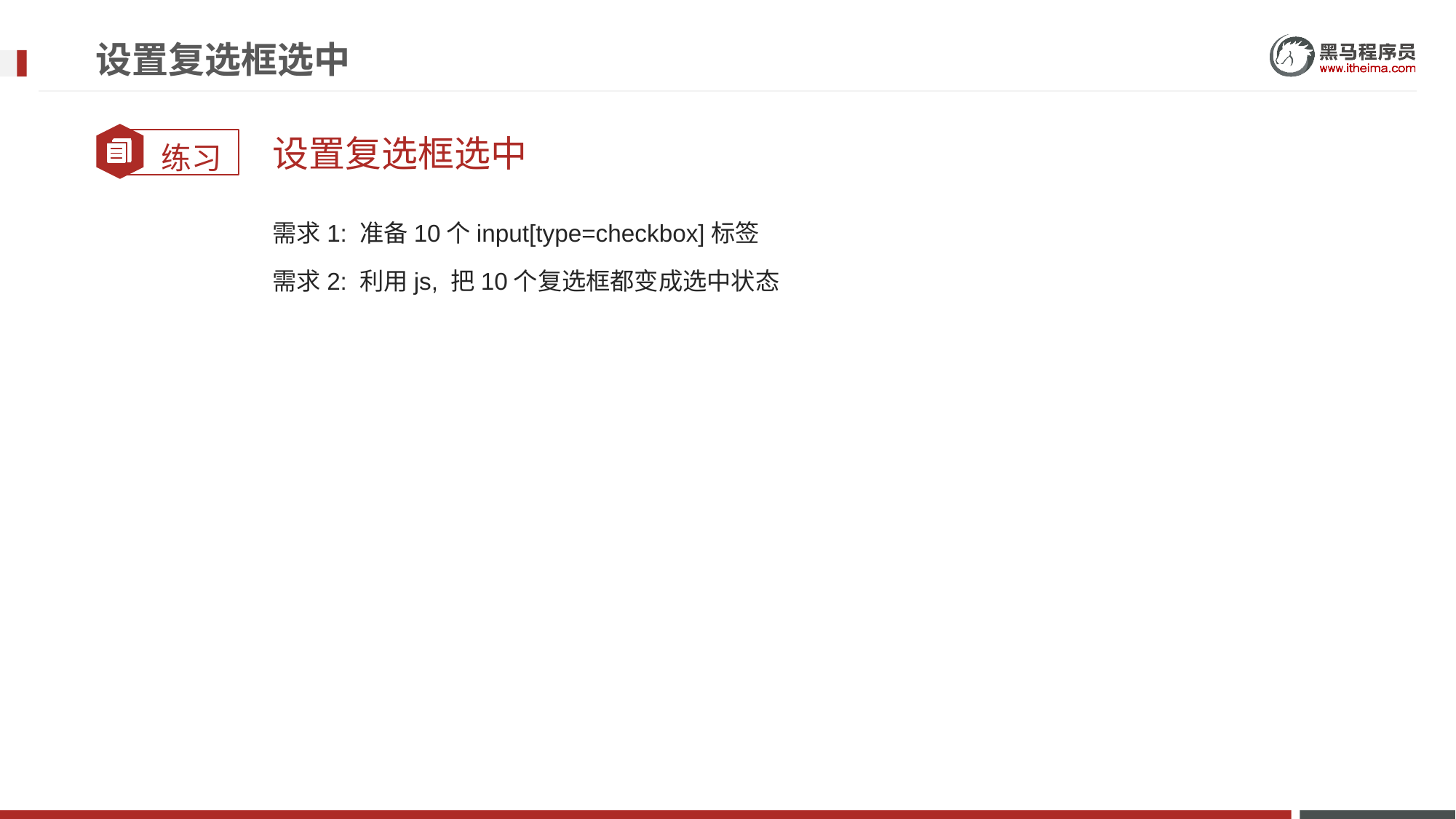

# 设置复选框选中
设置复选框选中
需求1: 准备10个input[type=checkbox]标签
需求2: 利用js, 把10个复选框都变成选中状态